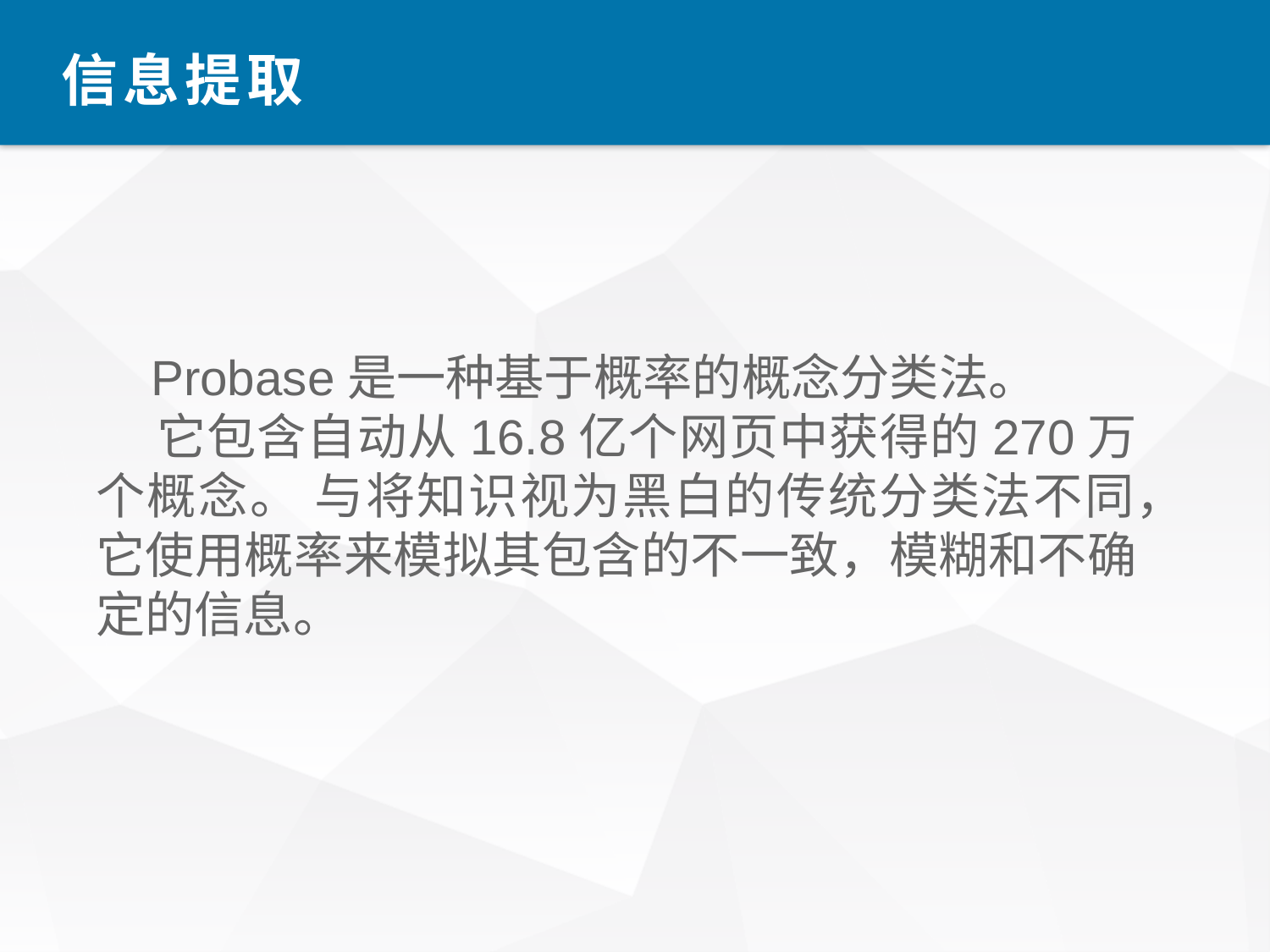

信息提取
    Probase是一种基于概率的概念分类法。
    它包含自动从16.8亿个网页中获得的270万个概念。 与将知识视为黑白的传统分类法不同，它使用概率来模拟其包含的不一致，模糊和不确定的信息。